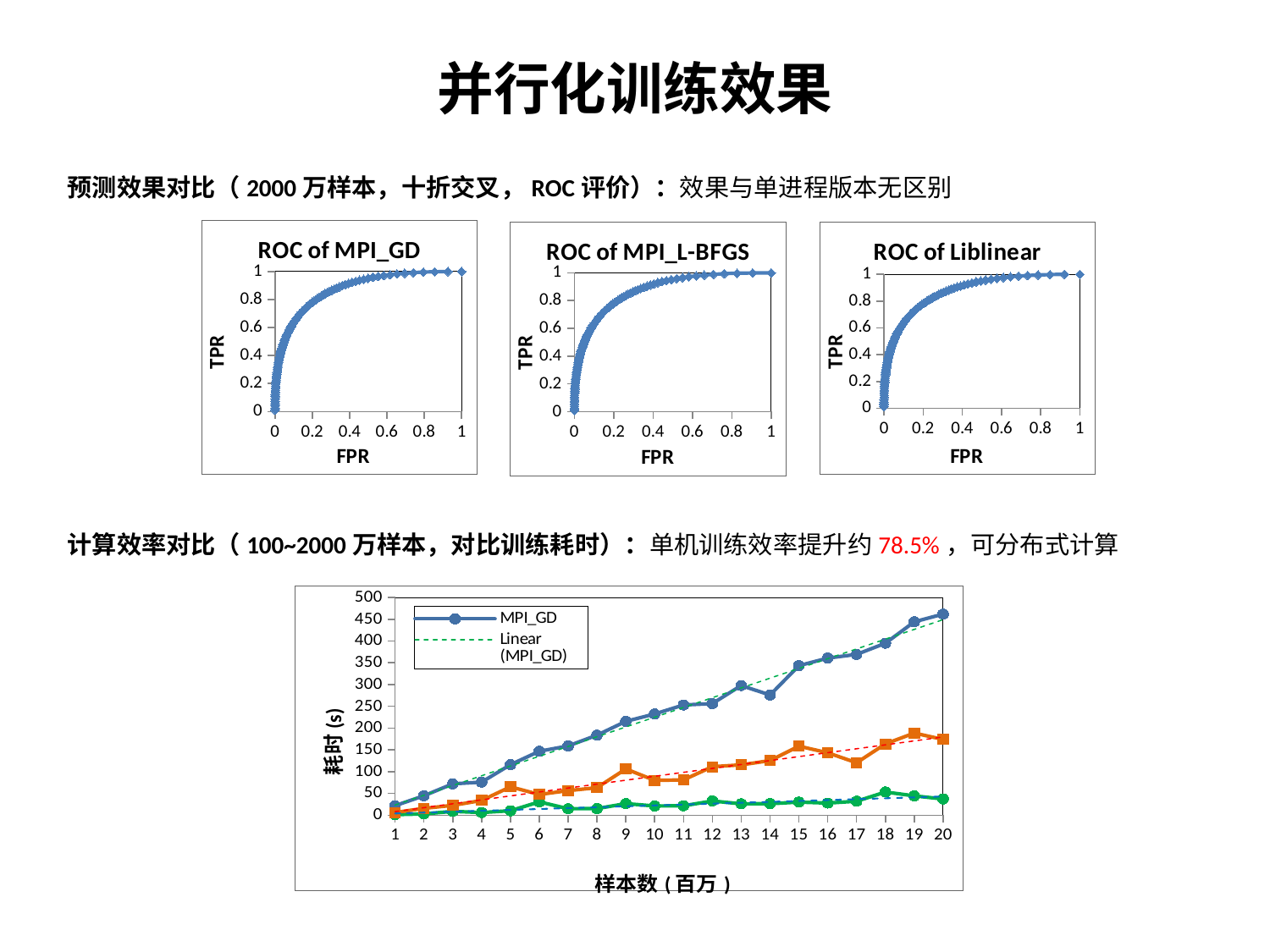

# 并行化训练效果
预测效果对比（2000万样本，十折交叉，ROC评价）：效果与单进程版本无区别

### Chart: ROC of MPI_GD

| Category |  |
|---|---|

### Chart: ROC of MPI_L-BFGS

| Category |  |
|---|---|

### Chart: ROC of Liblinear

| Category |  |
|---|---|
计算效率对比（100~2000万样本，对比训练耗时）：单机训练效率提升约78.5%，可分布式计算

### Chart

| Category | MPI_GD | MPI_L-BFGS | Liblinear(base) |
|---|---|---|---|
| 1 | 21.8773 | 1.41864 | 6.17450999999999 |
| 2 | 44.6408 | 3.05307 | 15.8987 |
| 3 | 71.9907 | 8.83345 | 22.6171000000001 |
| 4 | 76.0373 | 6.24462 | 33.802 |
| 5 | 115.994 | 10.254 | 65.1087 |
| 6 | 146.854 | 30.6313 | 47.678 |
| 7 | 159.109 | 14.9335 | 56.4226 |
| 8 | 183.798 | 15.1954 | 63.2565 |
| 9 | 215.462 | 26.664 | 106.227 |
| 10 | 232.466 | 21.2603999999999 | 79.8929 |
| 11 | 253.079 | 21.68 | 81.1276 |
| 12 | 256.168 | 32.6692 | 111.322 |
| 13 | 297.813 | 26.2086999999999 | 115.623 |
| 14 | 275.922999999999 | 26.4251999999999 | 125.386 |
| 15 | 343.313 | 30.1289 | 158.547 |
| 16 | 360.699 | 27.9107999999999 | 143.314 |
| 17 | 369.189 | 32.172 | 120.458 |
| 18 | 394.935999999999 | 53.2894 | 163.829 |
| 19 | 444.049 | 44.3977 | 188.608 |
| 20 | 461.864 | 37.3495 | 173.903 |
21